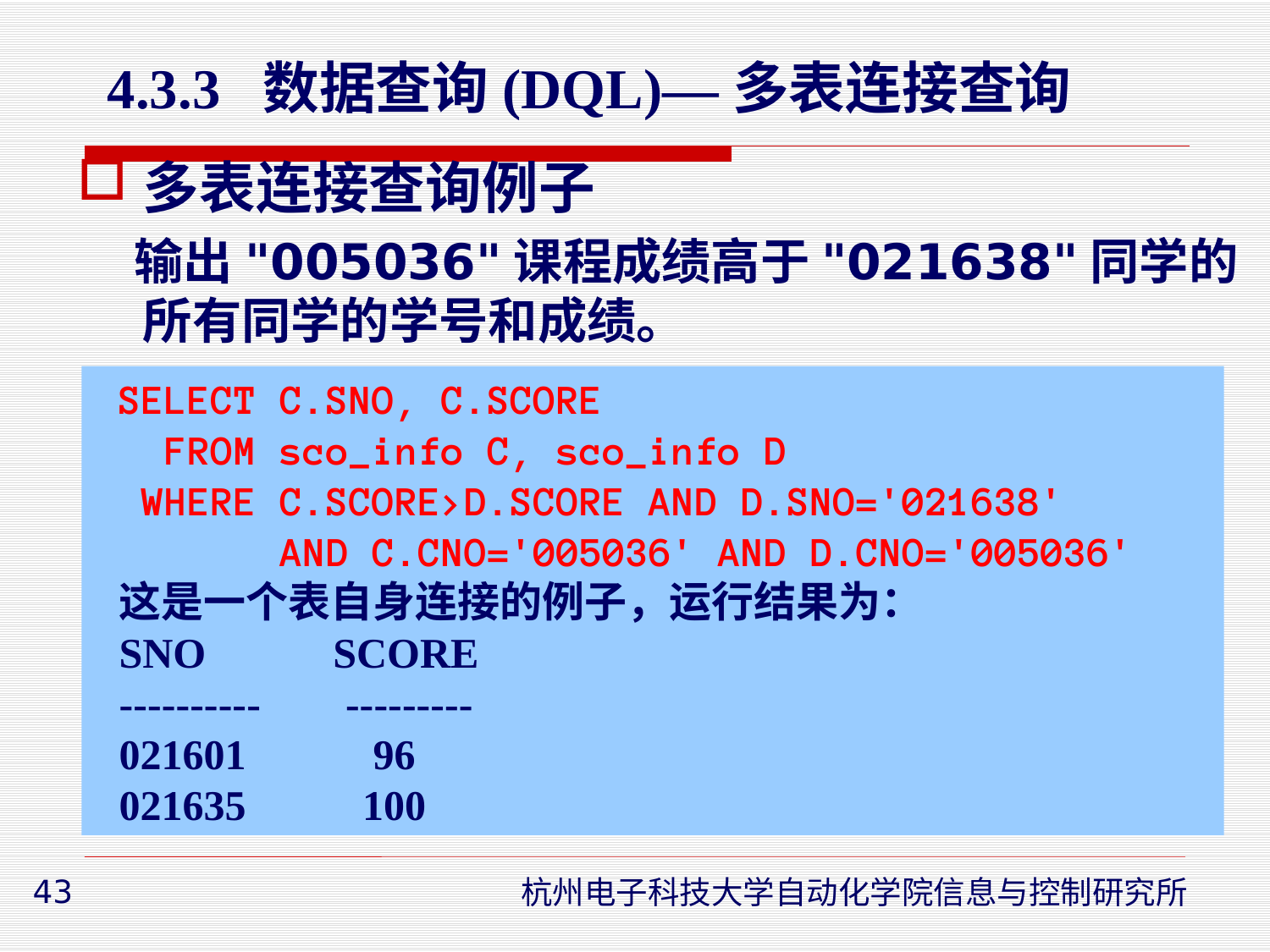

4.3.3  数据查询(DQL)—多表连接查询
多表连接查询例子
    输出"005036"课程成绩高于"021638"同学的所有同学的学号和成绩。

SELECT C.SNO, C.SCORE
  FROM sco_info C, sco_info D
 WHERE C.SCORE>D.SCORE AND D.SNO='021638'
       AND C.CNO='005036' AND D.CNO='005036'
这是一个表自身连接的例子，运行结果为：
SNO            SCORE
----------        ---------
021601            96
021635           100